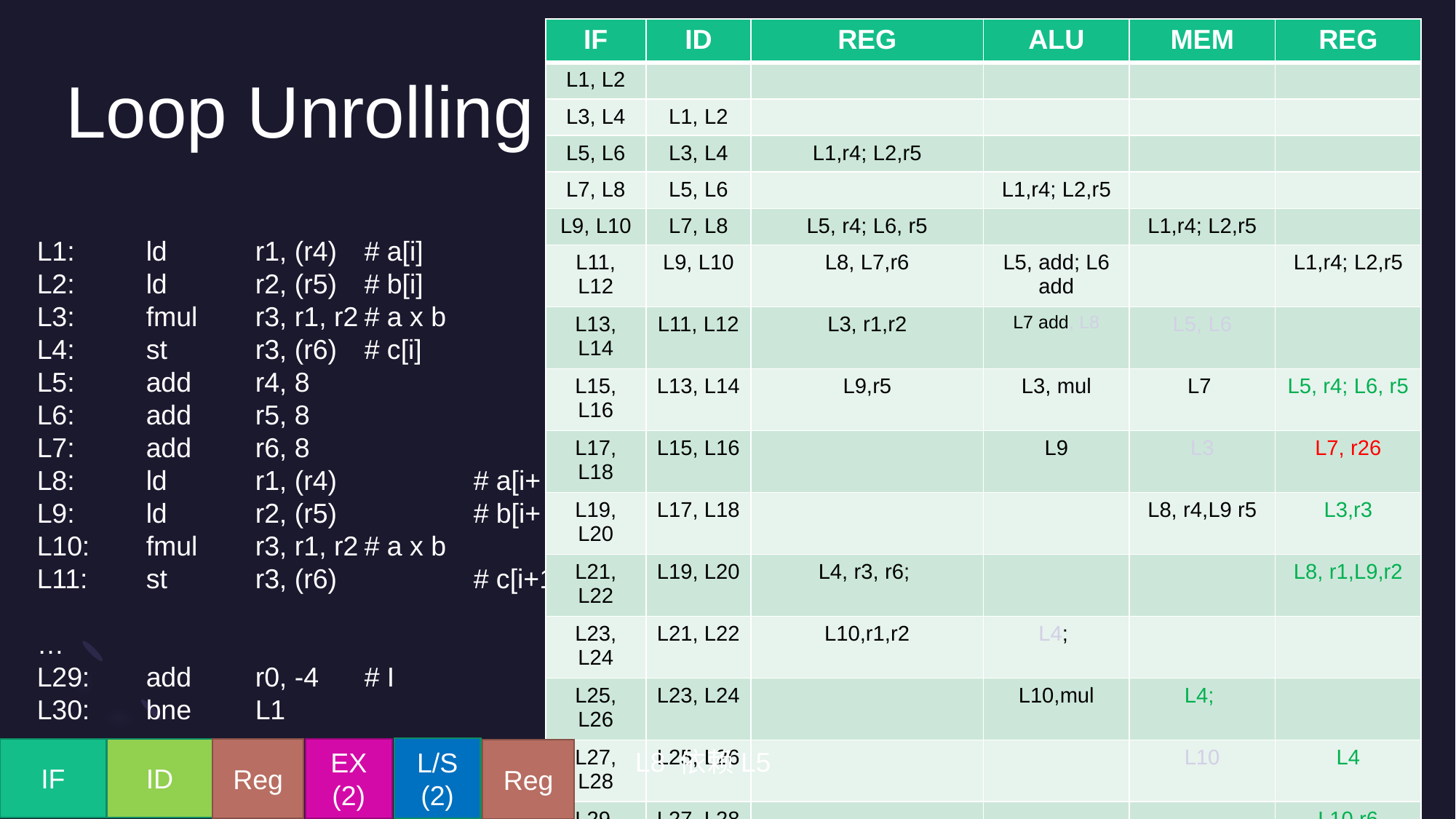

| IF | ID | REG | ALU | MEM | REG |
| --- | --- | --- | --- | --- | --- |
| L1, L2 |  |  |  |  |  |
| L3, L4 | L1, L2 |  |  |  |  |
| L5, L6 | L3, L4 | L1,r4; L2,r5 |  |  |  |
| L7, L8 | L5, L6 |  | L1,r4; L2,r5 |  |  |
| L9, L10 | L7, L8 | L5, r4; L6, r5 |  | L1,r4; L2,r5 |  |
| L11, L12 | L9, L10 | L8, L7,r6 | L5, add; L6 add |  | L1,r4; L2,r5 |
| L13, L14 | L11, L12 | L3, r1,r2 | L7 add, L8 | L5, L6 |  |
| L15, L16 | L13, L14 | L9,r5 | L3, mul | L7 | L5, r4; L6, r5 |
| L17, L18 | L15, L16 |  | L9 | L3 | L7, r26 |
| L19, L20 | L17, L18 |  |  | L8, r4,L9 r5 | L3,r3 |
| L21, L22 | L19, L20 | L4, r3, r6; |  |  | L8, r1,L9,r2 |
| L23, L24 | L21, L22 | L10,r1,r2 | L4; |  |  |
| L25, L26 | L23, L24 |  | L10,mul | L4; |  |
| L27, L28 | L25, L26 |  |  | L10 | L4 |
| L29, L30 | L27, L28 |  |  |  | L10,r6 |
|  |  | L11, r3, r6; |  |  |  |
# Loop Unrolling
L1:	ld 	r1, (r4)	# a[i]
L2:	ld 	r2, (r5)	# b[i]
L3:	fmul 	r3, r1, r2	# a x b
L4:	st	r3, (r6)	# c[i]
L5:	add	r4, 8
L6:	add	r5, 8
L7:	add	r6, 8
L8:	ld 	r1, (r4)		# a[i+ 1 ]
L9:	ld 	r2, (r5)		# b[i+ 1 ]
L10:	fmul 	r3, r1, r2	# a x b
L11:	st	r3, (r6)		# c[i+1]

…
L29:	add	r0, -4	# I
L30:	bne	L1
L/S
(2)
EX
(2)
IF
ID
Reg
Reg
L8 依赖L5